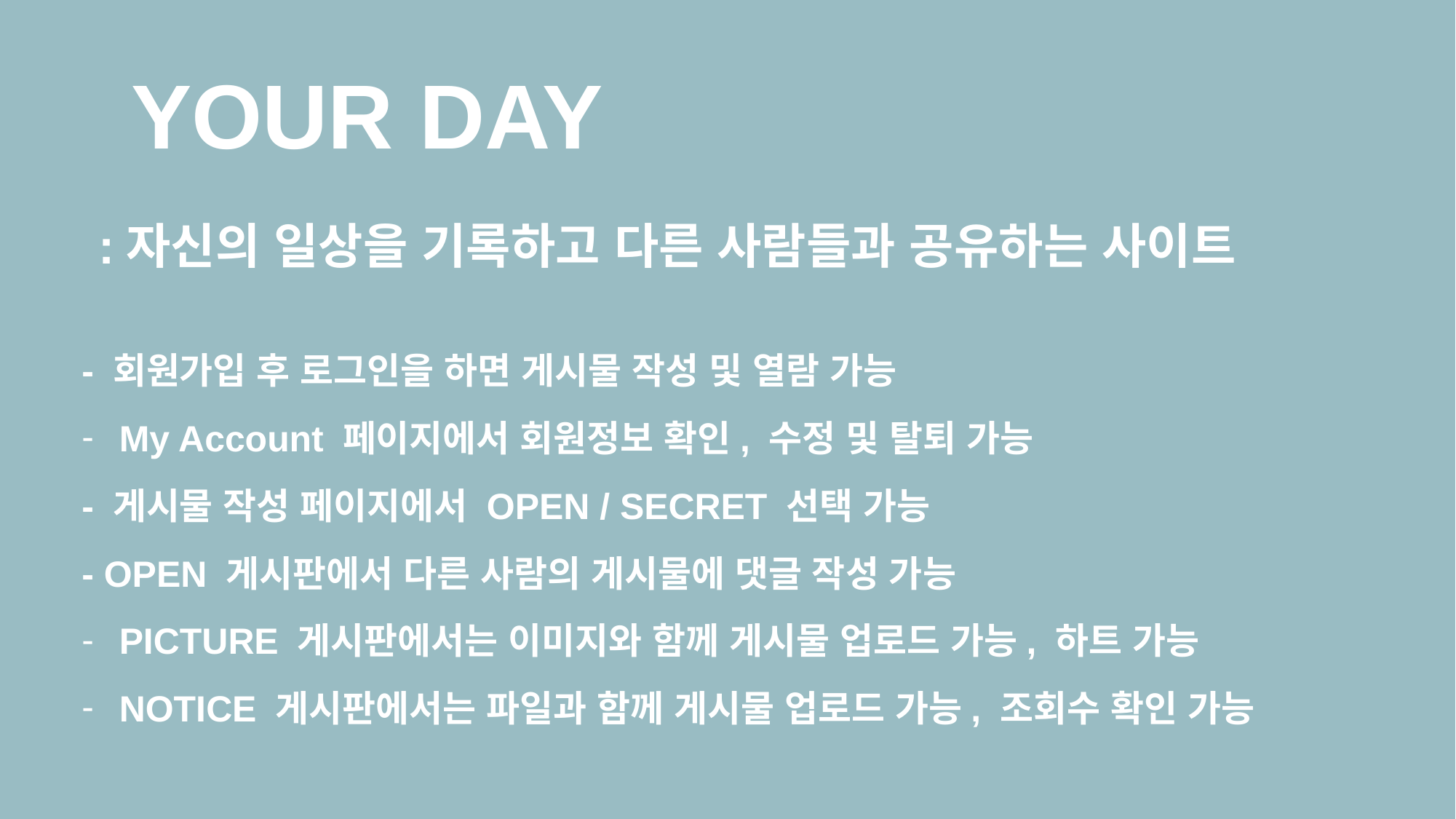

# YOUR DAY
  :자신의 일상을 기록하고 다른 사람들과 공유하는 사이트

- 회원가입 후 로그인을 하면 게시물 작성 및 열람 가능
 My Account 페이지에서 회원정보 확인, 수정 및 탈퇴 가능
- 게시물 작성 페이지에서 OPEN / SECRET 선택 가능
- OPEN 게시판에서 다른 사람의 게시물에 댓글 작성 가능
 PICTURE 게시판에서는 이미지와 함께 게시물 업로드 가능, 하트 가능
 NOTICE 게시판에서는 파일과 함께 게시물 업로드 가능, 조회수 확인 가능